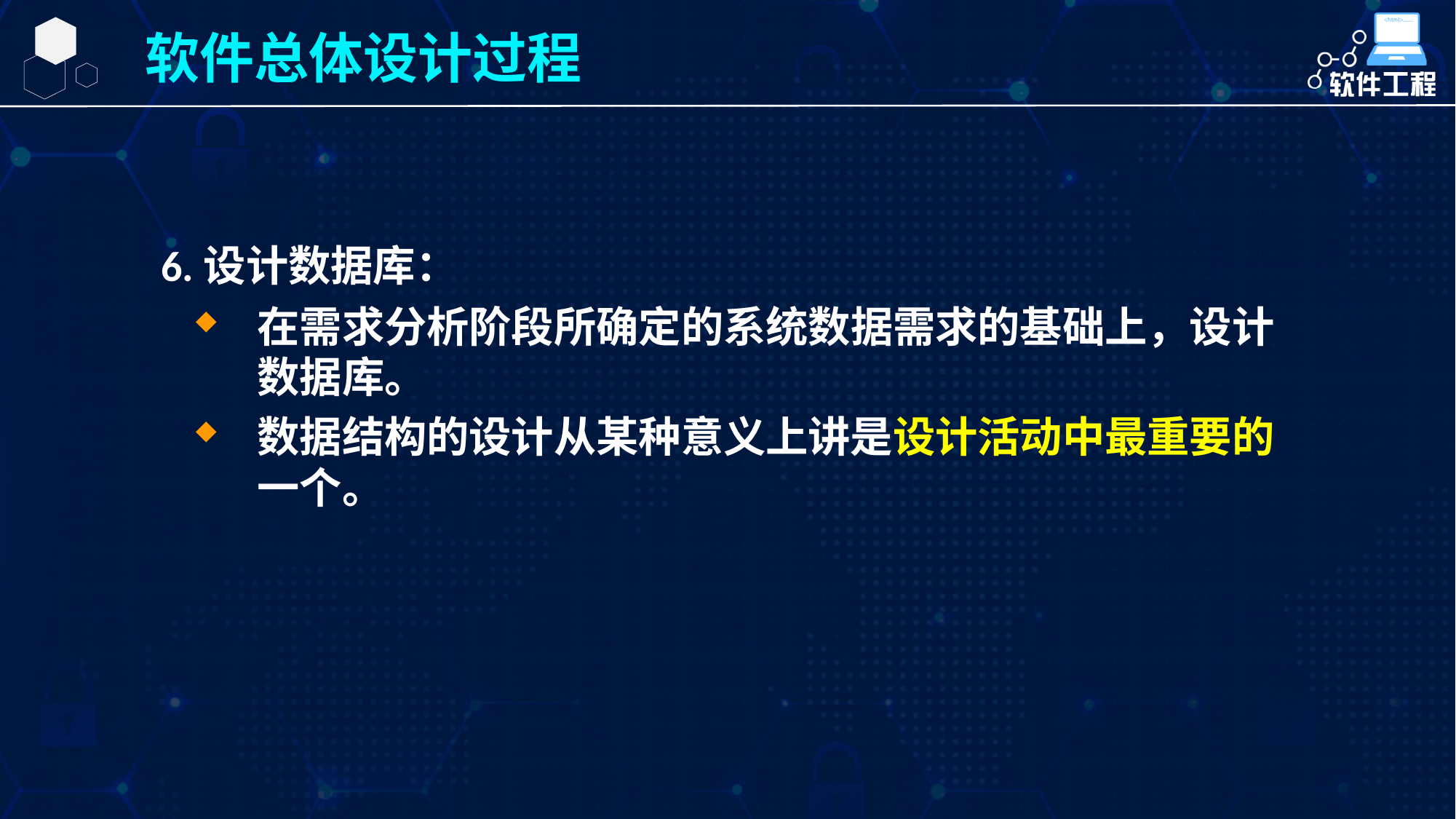

软件总体设计过程
  6.设计数据库：
在需求分析阶段所确定的系统数据需求的基础上，设计数据库。
数据结构的设计从某种意义上讲是设计活动中最重要的一个。